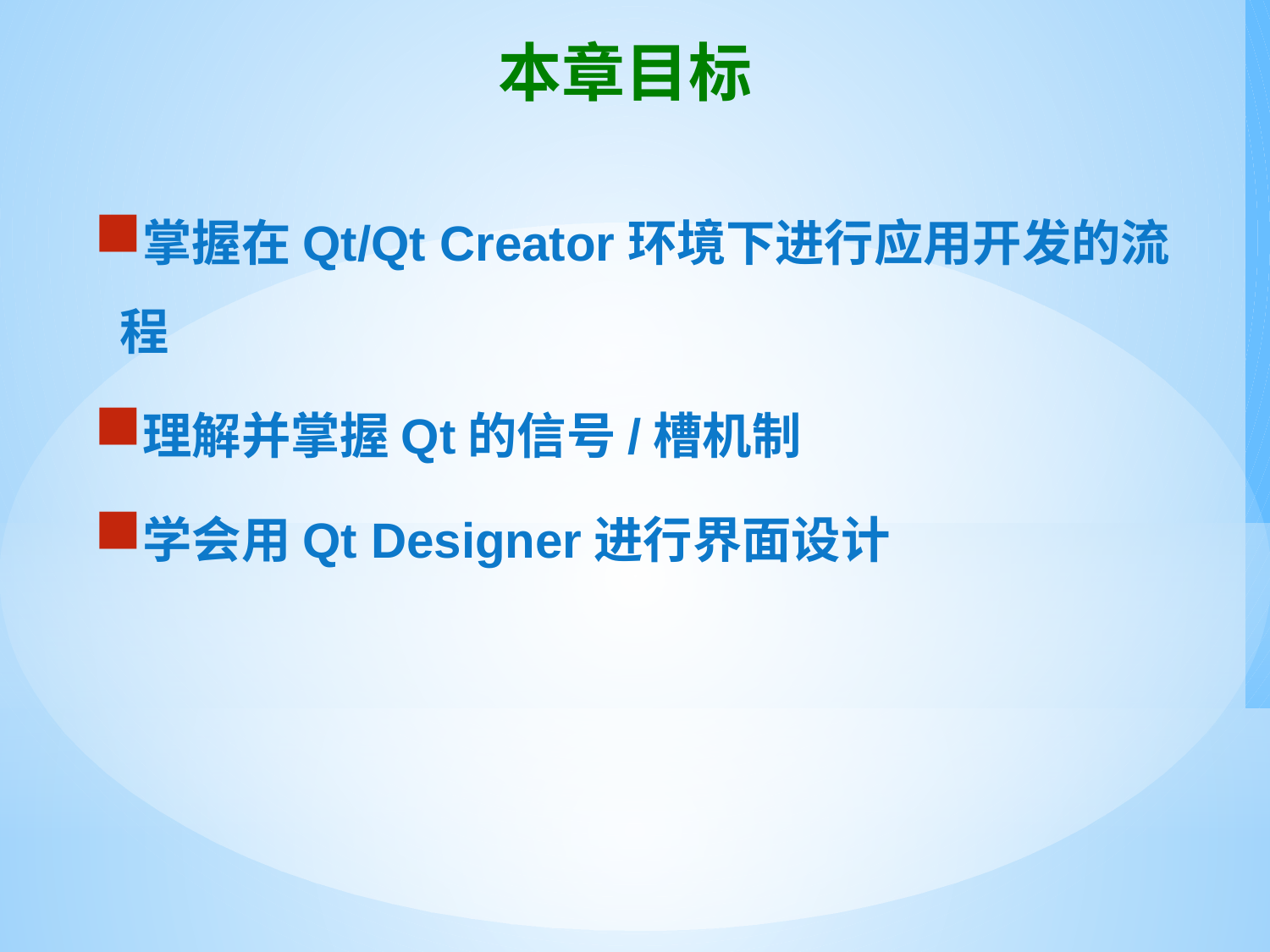

# 本章目标
掌握在Qt/Qt Creator环境下进行应用开发的流程
理解并掌握Qt的信号/槽机制
学会用Qt Designer进行界面设计